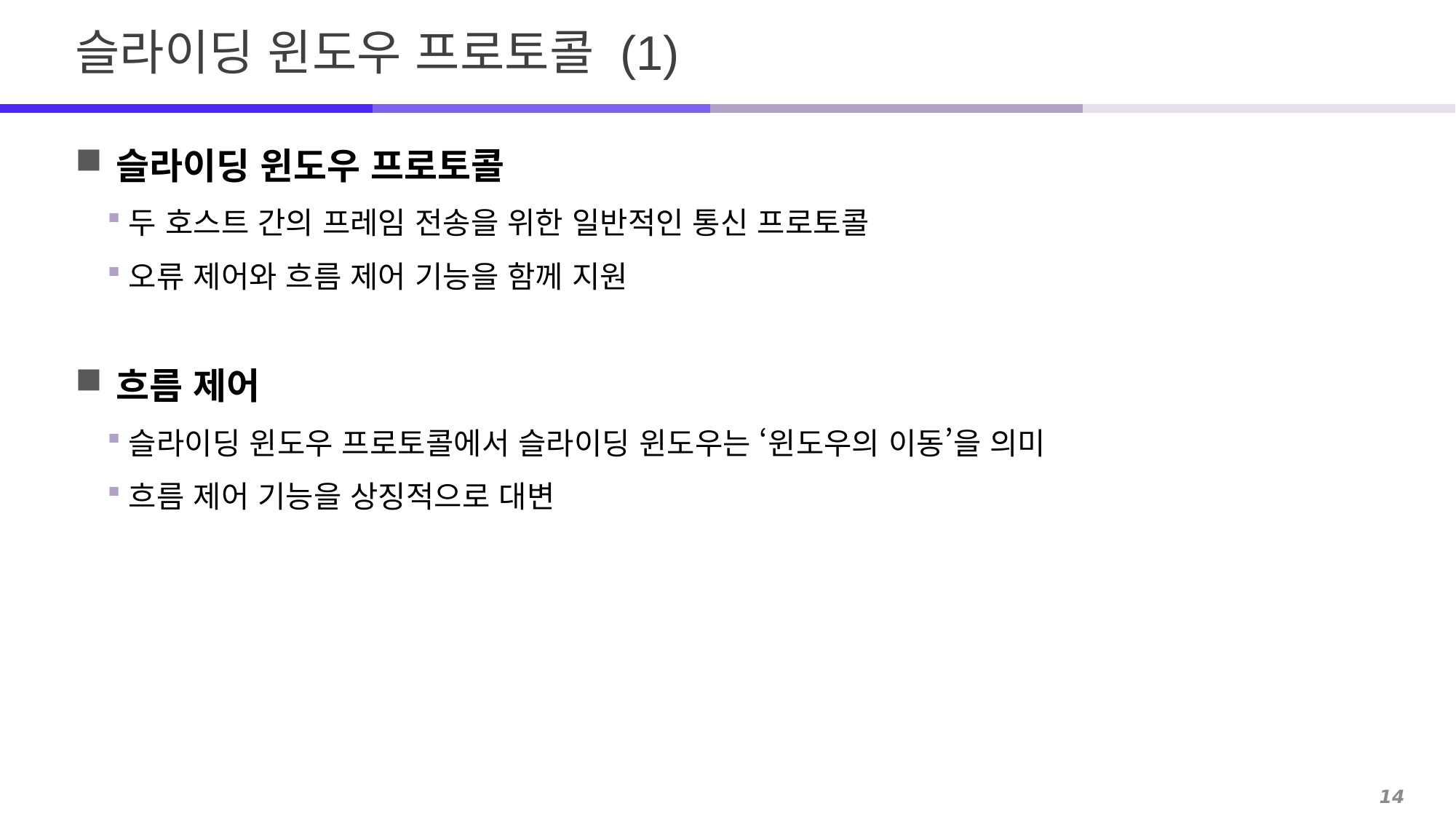

# 슬라이딩 윈도우 프로토콜 (1)
슬라이딩 윈도우 프로토콜
두 호스트 간의 프레임 전송을 위한 일반적인 통신 프로토콜
오류 제어와 흐름 제어 기능을 함께 지원

흐름 제어
슬라이딩 윈도우 프로토콜에서 슬라이딩 윈도우는 ‘윈도우의 이동’을 의미
흐름 제어 기능을 상징적으로 대변